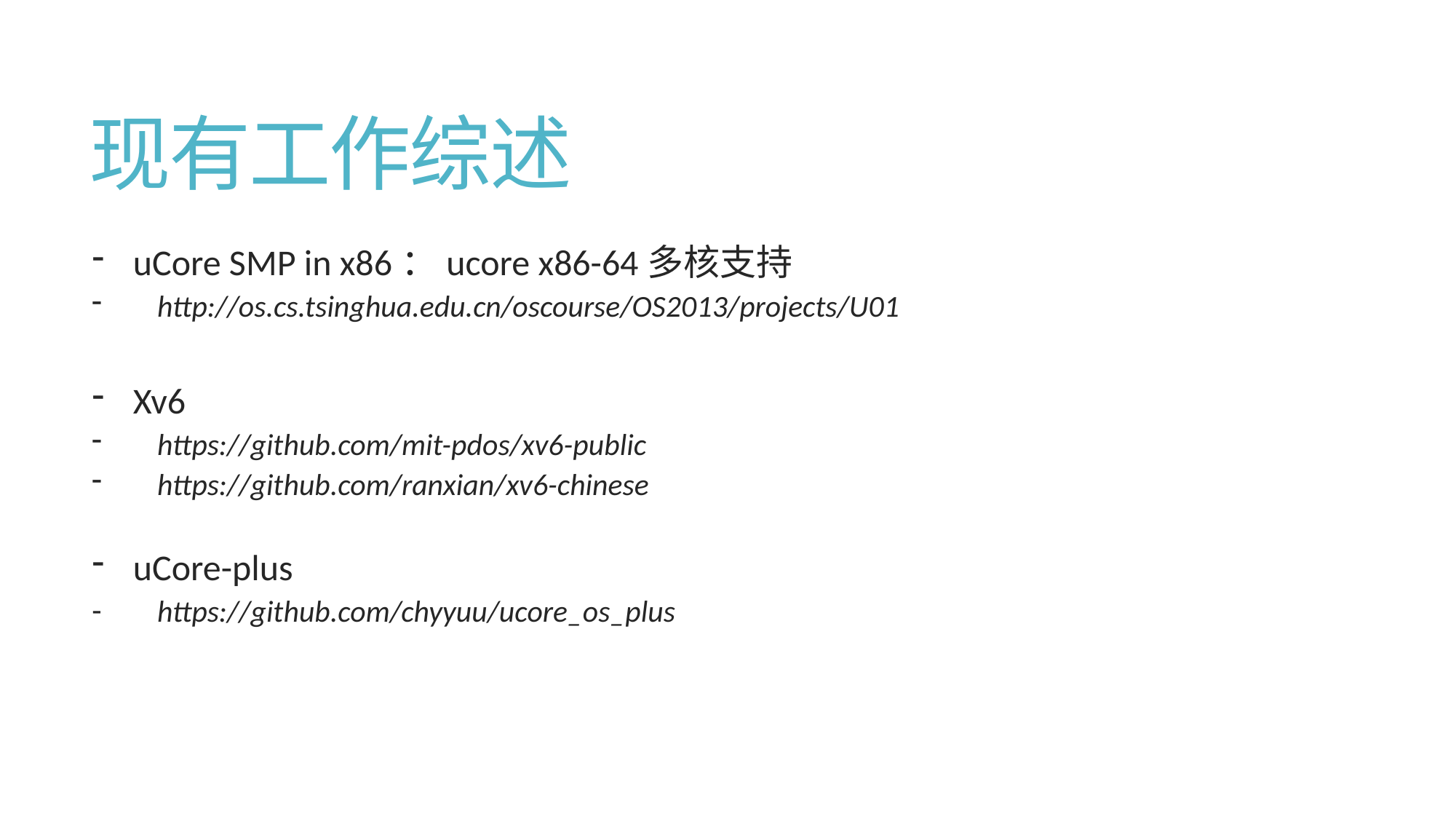

# 现有工作综述
uCore SMP in x86：ucore x86-64多核支持
http://os.cs.tsinghua.edu.cn/oscourse/OS2013/projects/U01

Xv6
https://github.com/mit-pdos/xv6-public
https://github.com/ranxian/xv6-chinese

uCore-plus
https://github.com/chyyuu/ucore_os_plus